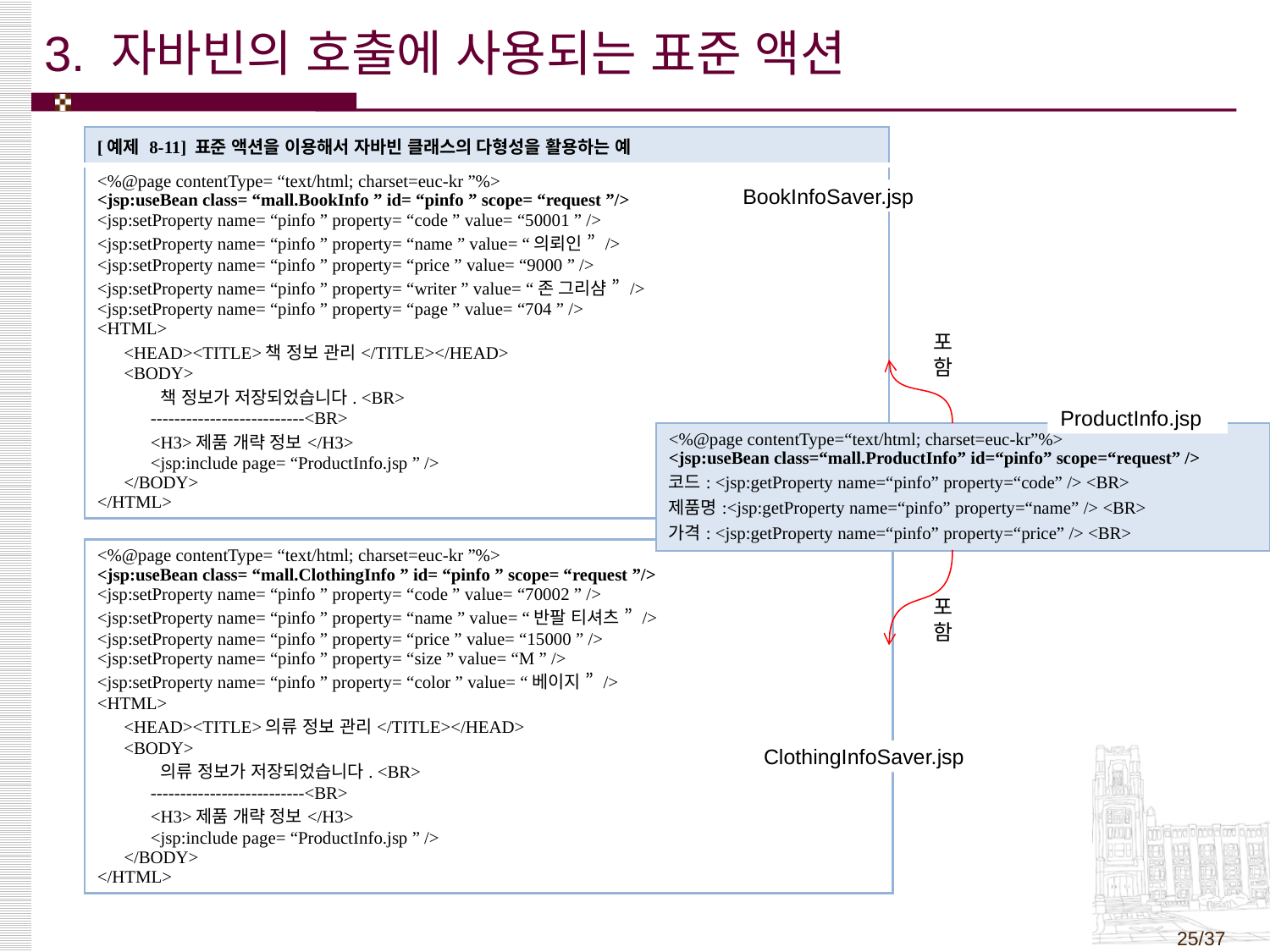

# 3. 자바빈의 호출에 사용되는 표준 액션
| [예제 8-11] 표준 액션을 이용해서 자바빈 클래스의 다형성을 활용하는 예 |
| --- |
| <%@page contentType= “text/html; charset=euc-kr ”%> <jsp:useBean class= “mall.BookInfo ” id= “pinfo ” scope= “request ”/> <jsp:setProperty name= “pinfo ” property= “code ” value= “50001 ” /> <jsp:setProperty name= “pinfo ” property= “name ” value= “의뢰인 ” /> <jsp:setProperty name= “pinfo ” property= “price ” value= “9000 ” /> <jsp:setProperty name= “pinfo ” property= “writer ” value= “존 그리샴 ” /> <jsp:setProperty name= “pinfo ” property= “page ” value= “704 ” /> <HTML> <HEAD><TITLE>책 정보 관리</TITLE></HEAD> <BODY> 책 정보가 저장되었습니다. <BR> --------------------------<BR> <H3>제품 개략 정보</H3> <jsp:include page= “ProductInfo.jsp ” /> </BODY> </HTML> |

BookInfoSaver.jsp
포함
ProductInfo.jsp
| <%@page contentType=“text/html; charset=euc-kr”%> <jsp:useBean class=“mall.ProductInfo” id=“pinfo” scope=“request” /> 코드: <jsp:getProperty name=“pinfo” property=“code” /> <BR> 제품명:<jsp:getProperty name=“pinfo” property=“name” /> <BR> 가격: <jsp:getProperty name=“pinfo” property=“price” /> <BR> |
| --- |
| <%@page contentType= “text/html; charset=euc-kr ”%> <jsp:useBean class= “mall.ClothingInfo ” id= “pinfo ” scope= “request ”/> <jsp:setProperty name= “pinfo ” property= “code ” value= “70002 ” /> <jsp:setProperty name= “pinfo ” property= “name ” value= “반팔 티셔츠 ” /> <jsp:setProperty name= “pinfo ” property= “price ” value= “15000 ” /> <jsp:setProperty name= “pinfo ” property= “size ” value= “M ” /> <jsp:setProperty name= “pinfo ” property= “color ” value= “베이지 ” /> <HTML> <HEAD><TITLE>의류 정보 관리</TITLE></HEAD> <BODY> 의류 정보가 저장되었습니다. <BR> --------------------------<BR> <H3>제품 개략 정보</H3> <jsp:include page= “ProductInfo.jsp ” /> </BODY> </HTML> |
| --- |
포함
ClothingInfoSaver.jsp